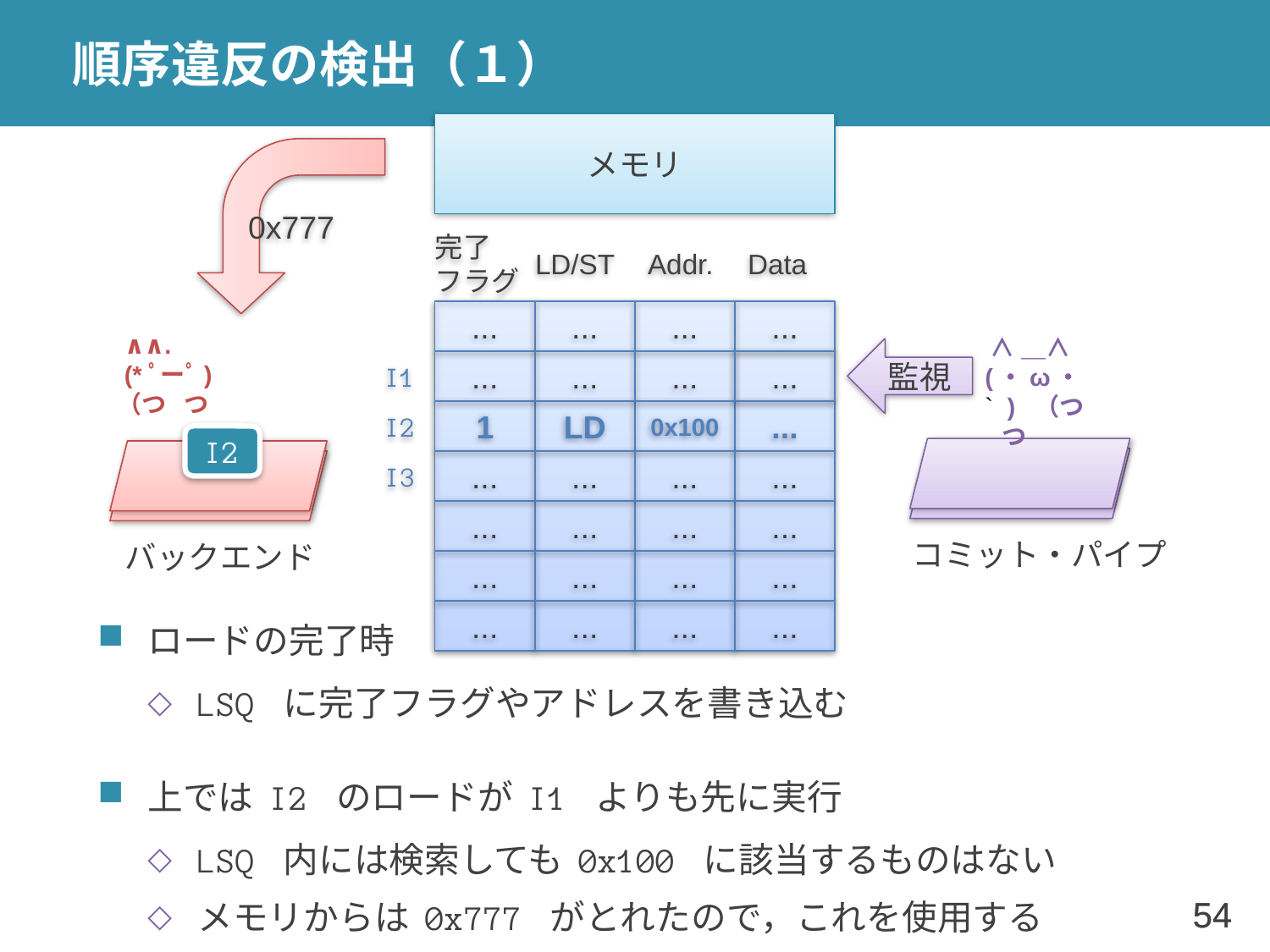

# 順序違反の検出（１）
メモリ
0x777
完了
フラグ
LD/ST
Addr.
Data

...
...
...
...
 ∧∧.
 (*ﾟーﾟ)（つ   つ
 ∧＿∧
(・ω・`  )  （つ    つ
監視
I1
...
...
...

...
I2
1
LD
0x100
...
I2

I3
...
...
...
...
...
...
...
...
コミット・パイプ
バックエンド
...
...
...
...
...
...
...
...
ロードの完了時
LSQ に完了フラグやアドレスを書き込む
上では I2 のロードが I1 よりも先に実行
LSQ 内には検索しても 0x100 に該当するものはない
メモリからは 0x777 がとれたので，これを使用する